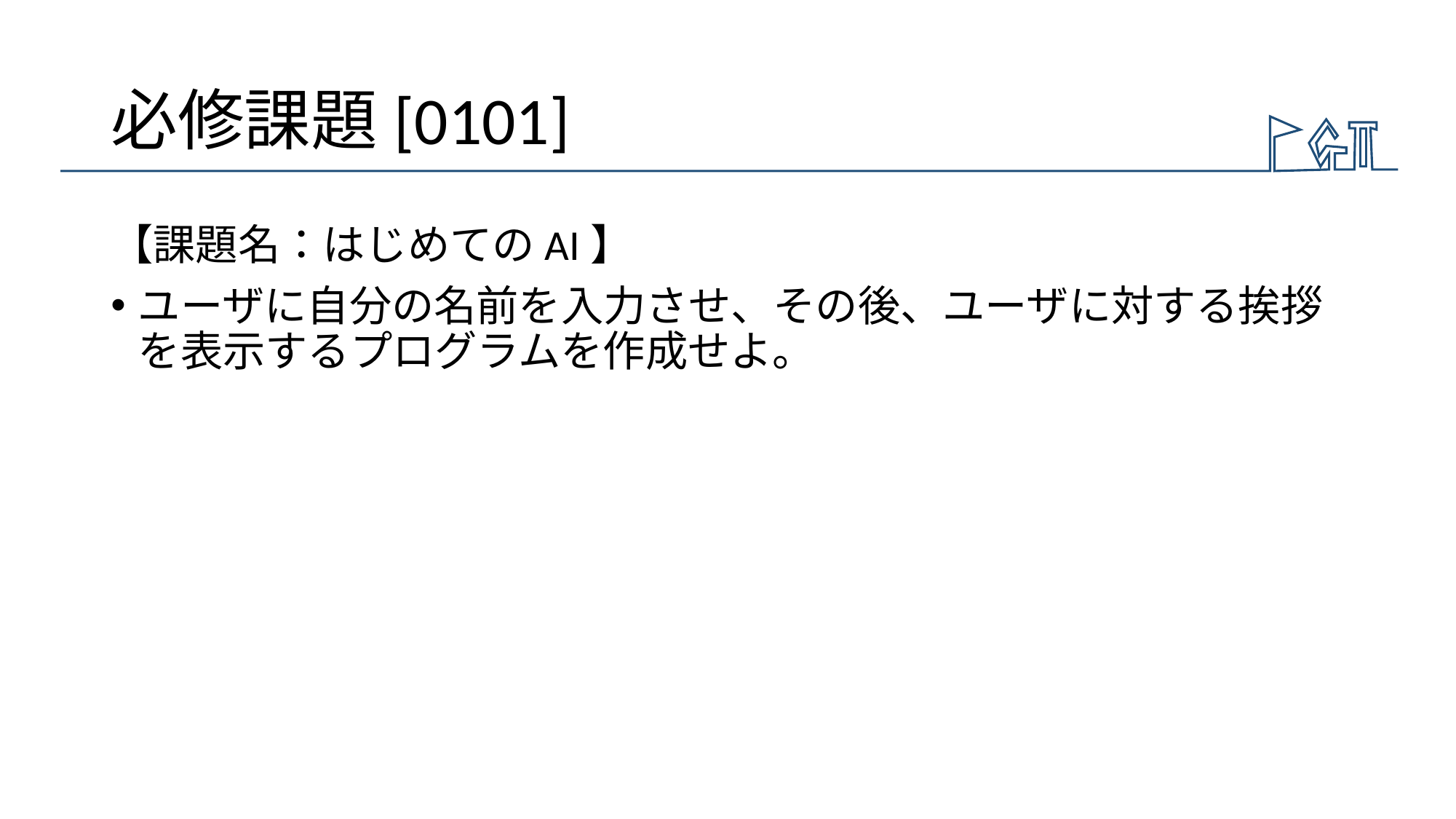

# 必修課題[0101]
【課題名：はじめてのAI】
ユーザに自分の名前を入力させ、その後、ユーザに対する挨拶を表示するプログラムを作成せよ。